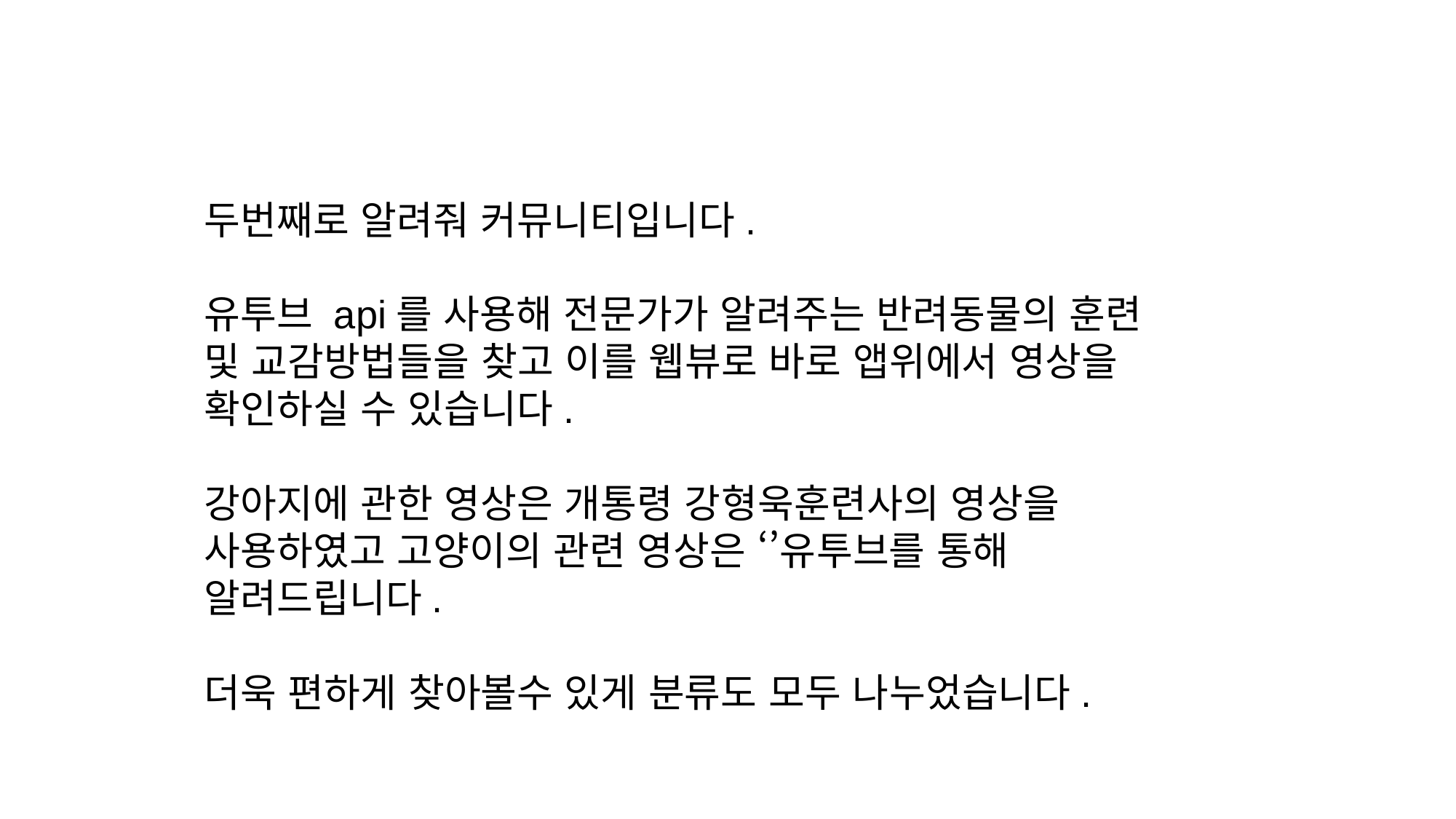

두번째로 알려줘 커뮤니티입니다.

유투브 api를 사용해 전문가가 알려주는 반려동물의 훈련 및 교감방법들을 찾고 이를 웹뷰로 바로 앱위에서 영상을 확인하실 수 있습니다.

강아지에 관한 영상은 개통령 강형욱훈련사의 영상을 사용하였고 고양이의 관련 영상은 ‘’유투브를 통해 알려드립니다.

더욱 편하게 찾아볼수 있게 분류도 모두 나누었습니다.